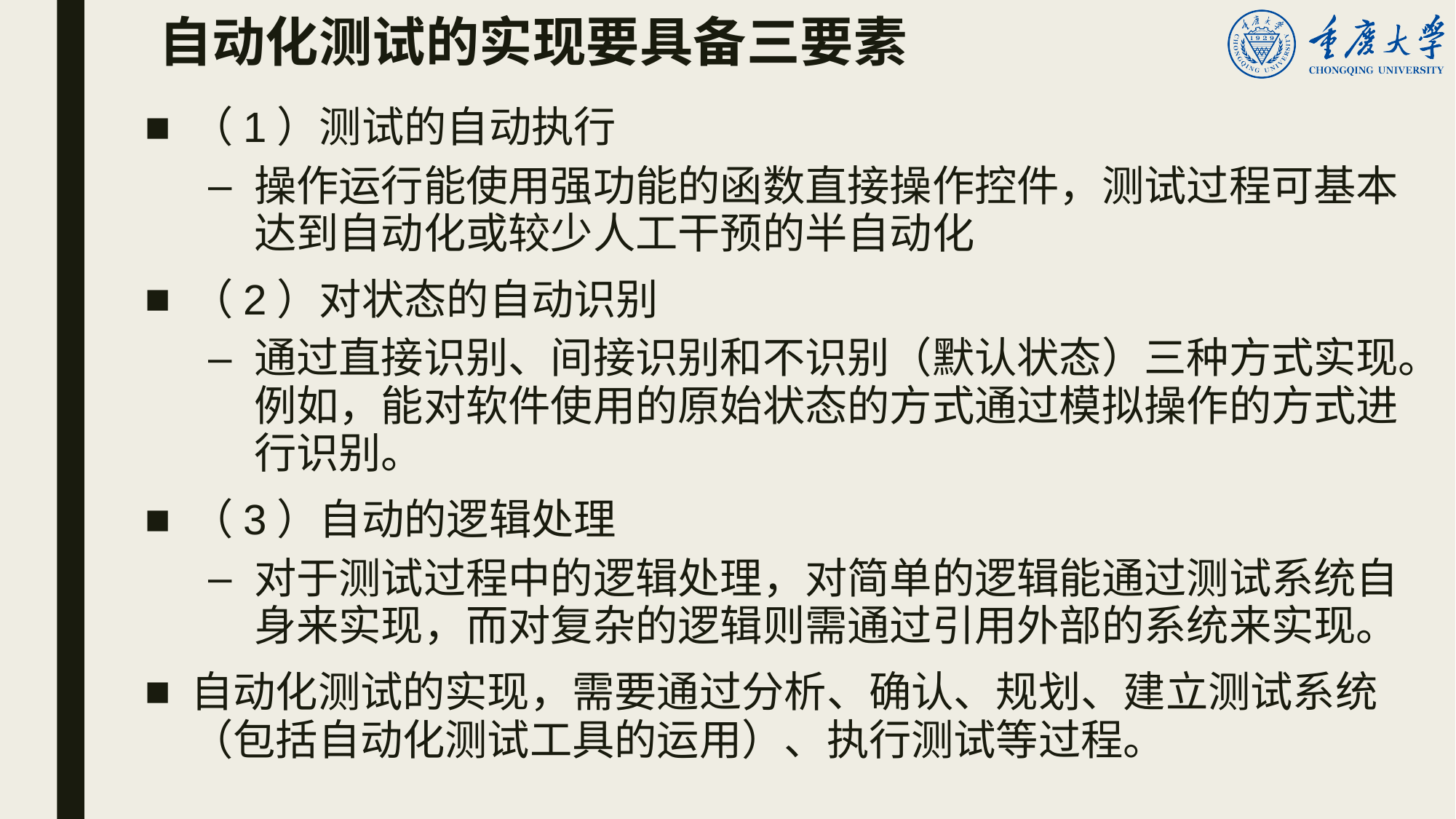

# 自动化测试的实现要具备三要素
（1）测试的自动执行
操作运行能使用强功能的函数直接操作控件，测试过程可基本达到自动化或较少人工干预的半自动化
（2）对状态的自动识别
通过直接识别、间接识别和不识别（默认状态）三种方式实现。例如，能对软件使用的原始状态的方式通过模拟操作的方式进行识别。
（3）自动的逻辑处理
对于测试过程中的逻辑处理，对简单的逻辑能通过测试系统自身来实现，而对复杂的逻辑则需通过引用外部的系统来实现。
自动化测试的实现，需要通过分析、确认、规划、建立测试系统（包括自动化测试工具的运用）、执行测试等过程。